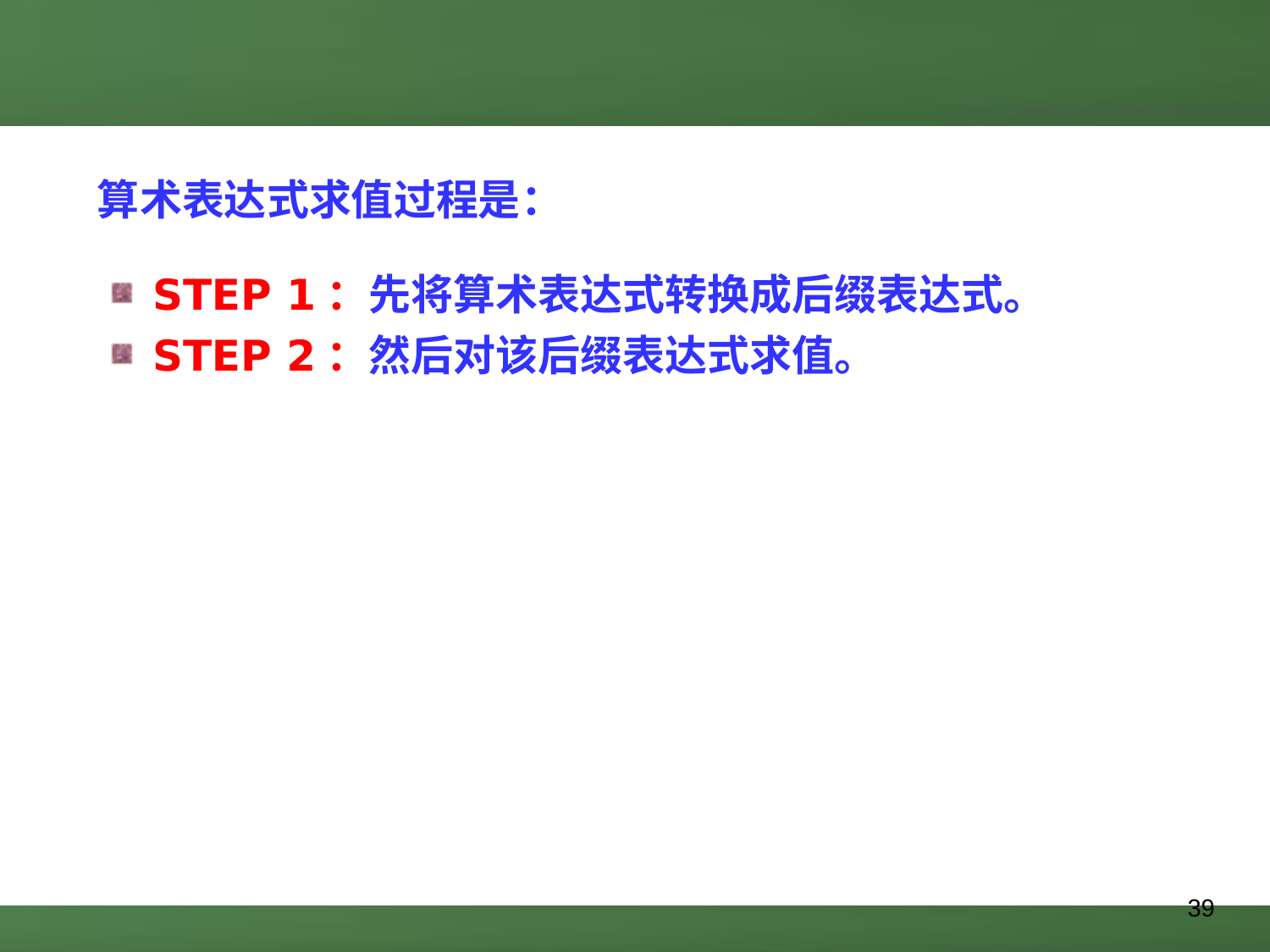

算术表达式求值过程是：
 STEP 1：先将算术表达式转换成后缀表达式。
 STEP 2：然后对该后缀表达式求值。
39